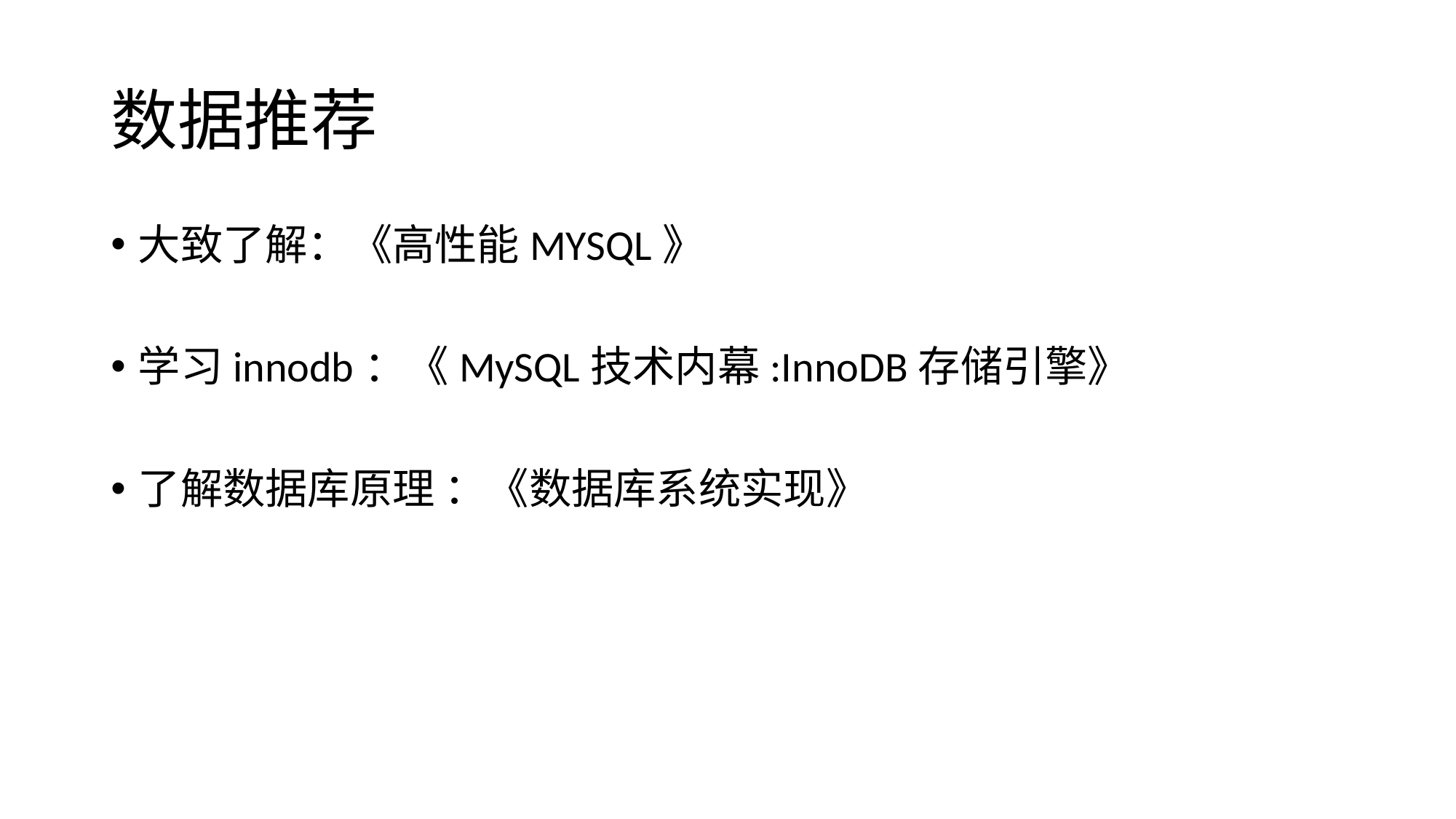

# 数据推荐
大致了解：《高性能MYSQL》

学习innodb：《MySQL技术内幕:InnoDB存储引擎》

了解数据库原理 ：《数据库系统实现》